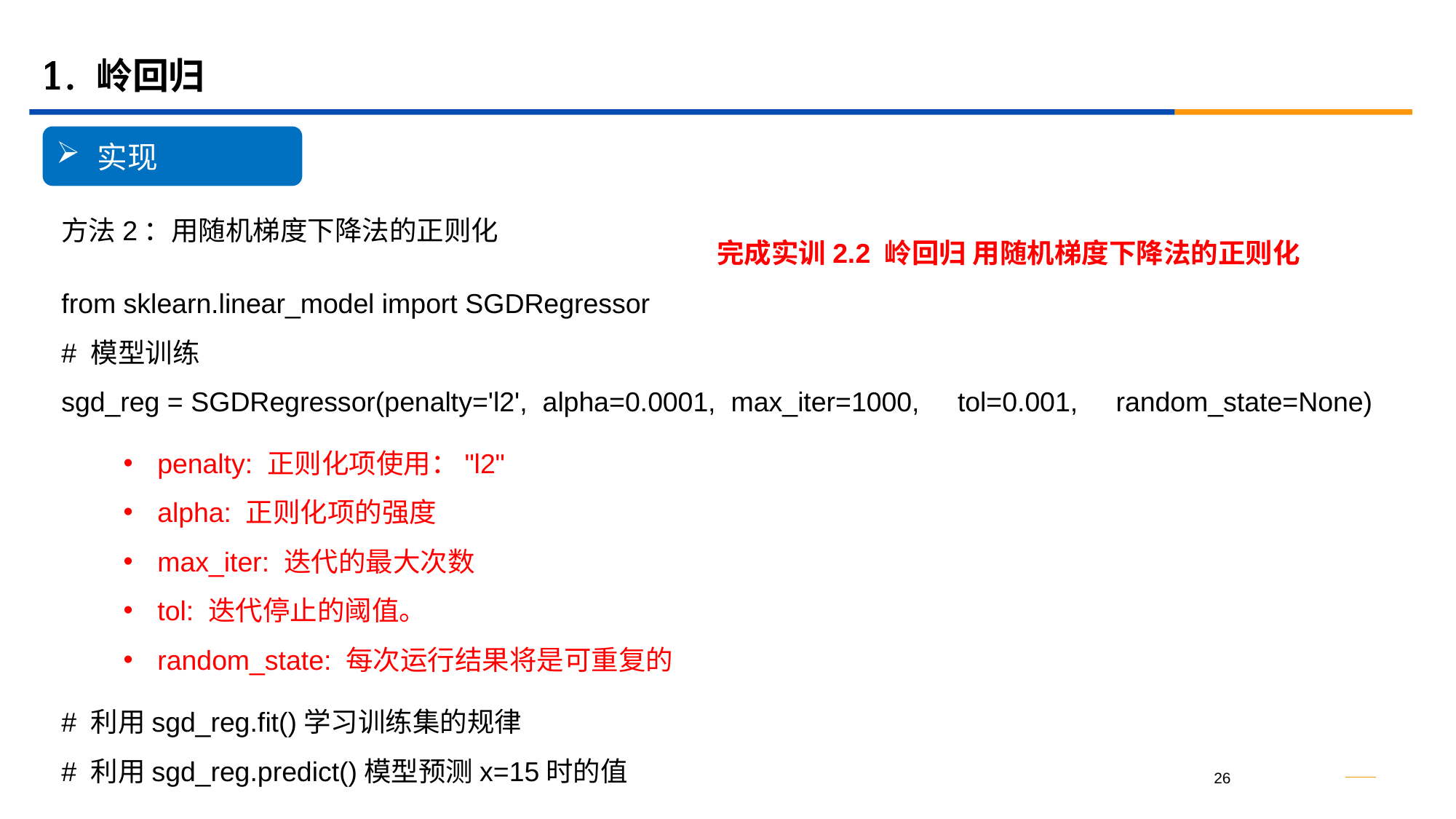

# 1. 岭回归
实现
方法2：用随机梯度下降法的正则化
完成实训2.2 岭回归 用随机梯度下降法的正则化
from sklearn.linear_model import SGDRegressor
# 模型训练
sgd_reg = SGDRegressor(penalty='l2',  alpha=0.0001,  max_iter=1000,     tol=0.001,     random_state=None)
penalty: 正则化项使用："l2"
alpha: 正则化项的强度
max_iter: 迭代的最大次数
tol: 迭代停止的阈值。
random_state: 每次运行结果将是可重复的
# 利用sgd_reg.fit()学习训练集的规律
# 利用sgd_reg.predict()模型预测x=15时的值